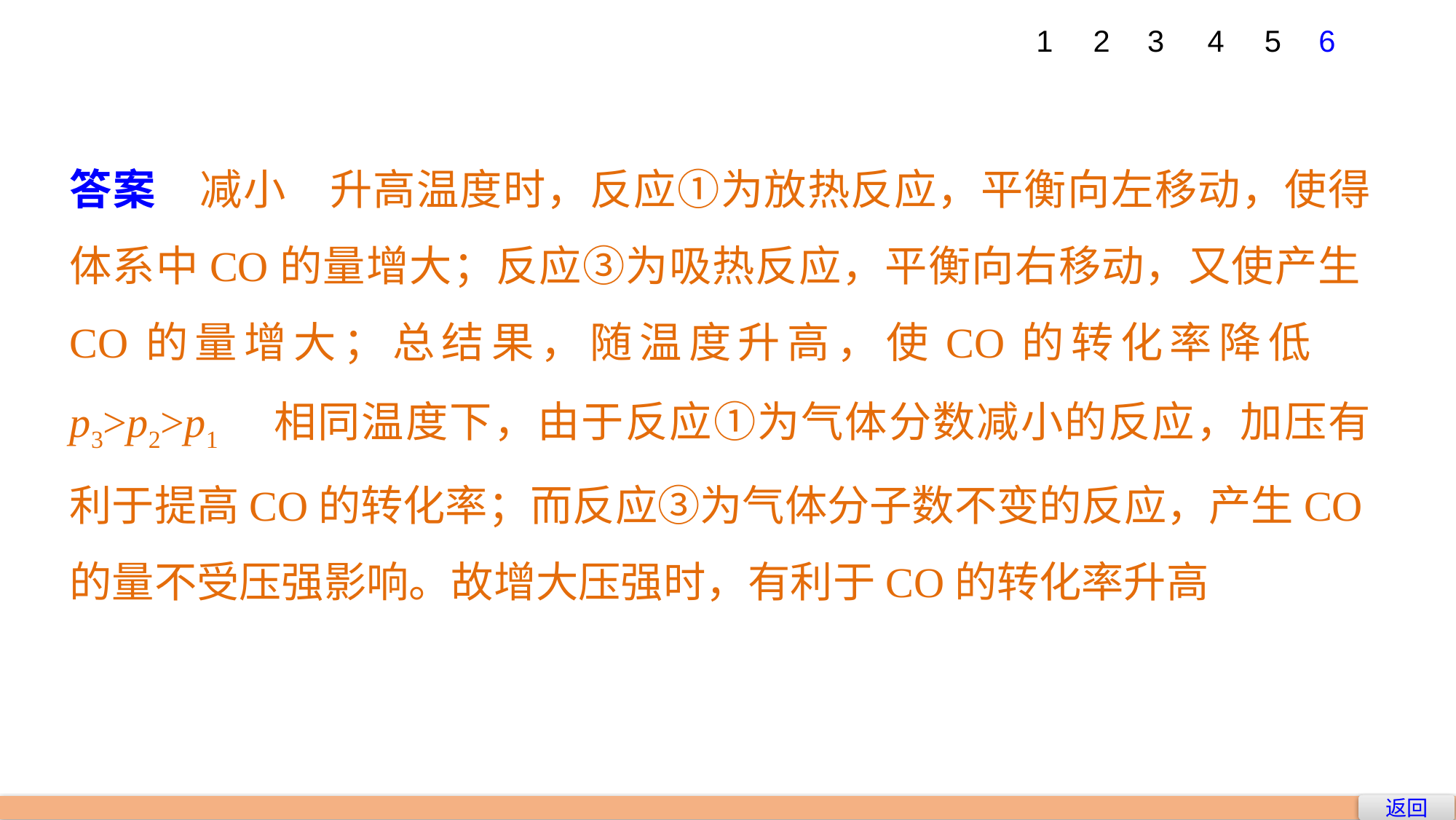

1
2
3
4
5
6
答案　减小　升高温度时，反应①为放热反应，平衡向左移动，使得体系中CO的量增大；反应③为吸热反应，平衡向右移动，又使产生CO的量增大；总结果，随温度升高，使CO的转化率降低　p3>p2>p1　相同温度下，由于反应①为气体分数减小的反应，加压有利于提高CO的转化率；而反应③为气体分子数不变的反应，产生CO的量不受压强影响。故增大压强时，有利于CO的转化率升高
返回